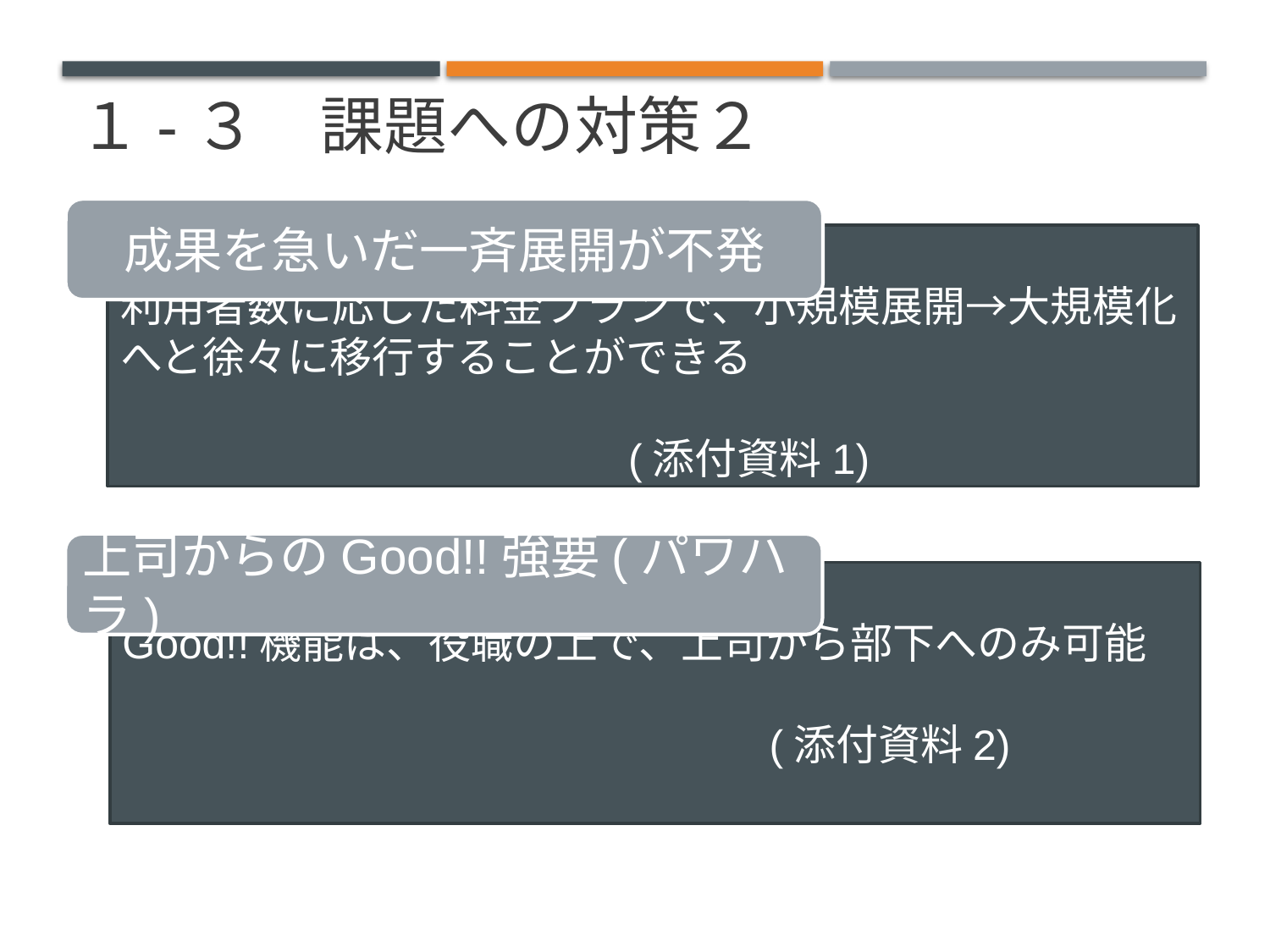

１-３　課題への対策２
成果を急いだ一斉展開が不発

利用者数に応じた料金プランで、小規模展開→大規模化へと徐々に移行することができる
　　　　　　　　　　　　(添付資料1)
上司からのGood!!強要(パワハラ)
Good!!機能は、役職の上で、上司から部下へのみ可能
													 (添付資料2)